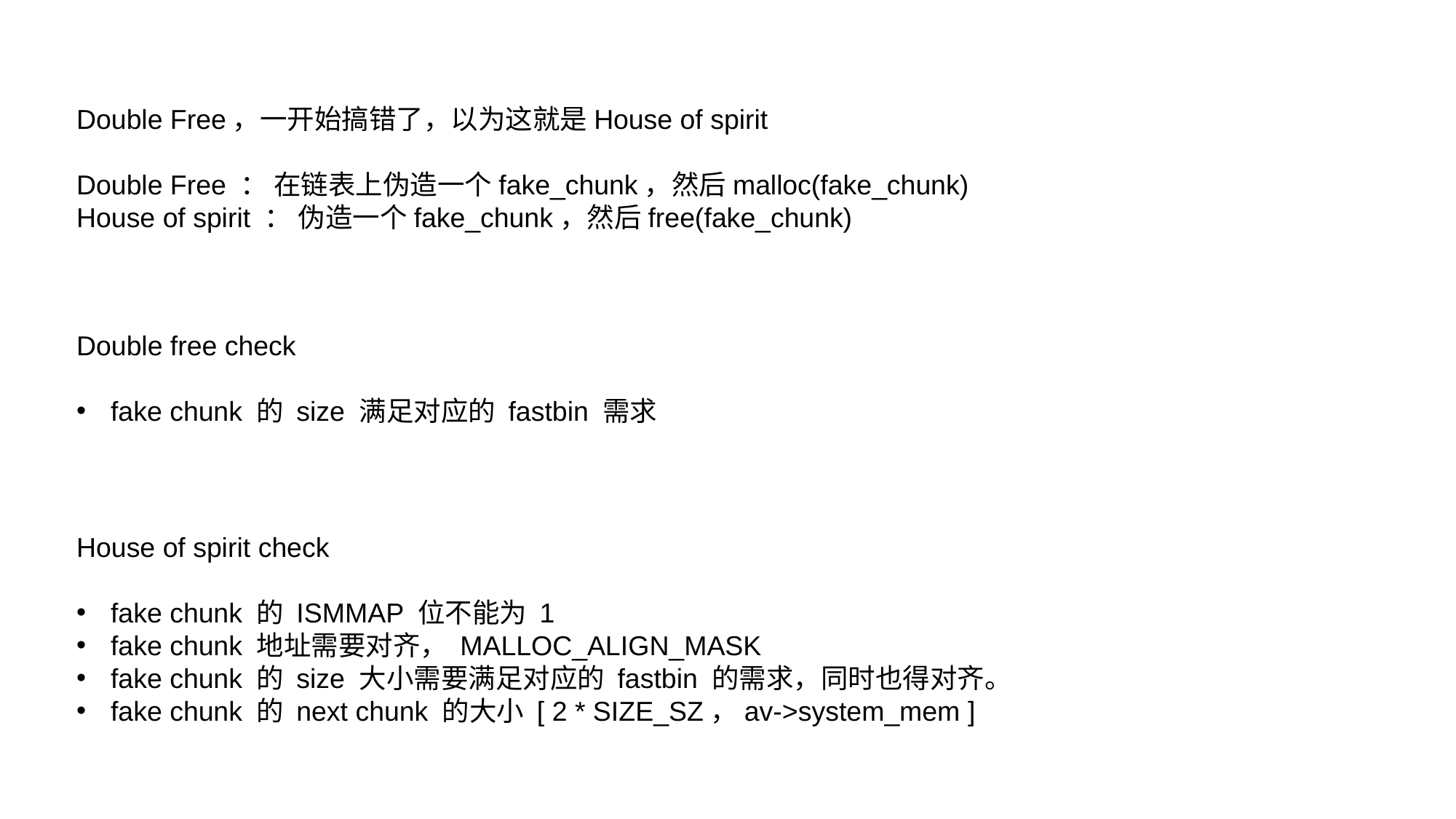

Double Free，一开始搞错了，以为这就是House of spirit

Double Free ： 在链表上伪造一个fake_chunk，然后malloc(fake_chunk)
House of spirit ： 伪造一个fake_chunk，然后free(fake_chunk)
Double free check

fake chunk 的 size 满足对应的 fastbin 需求
House of spirit check

fake chunk 的 ISMMAP 位不能为 1
fake chunk 地址需要对齐， MALLOC_ALIGN_MASK
fake chunk 的 size 大小需要满足对应的 fastbin 的需求，同时也得对齐。
fake chunk 的 next chunk 的大小 [ 2 * SIZE_SZ，av->system_mem ]